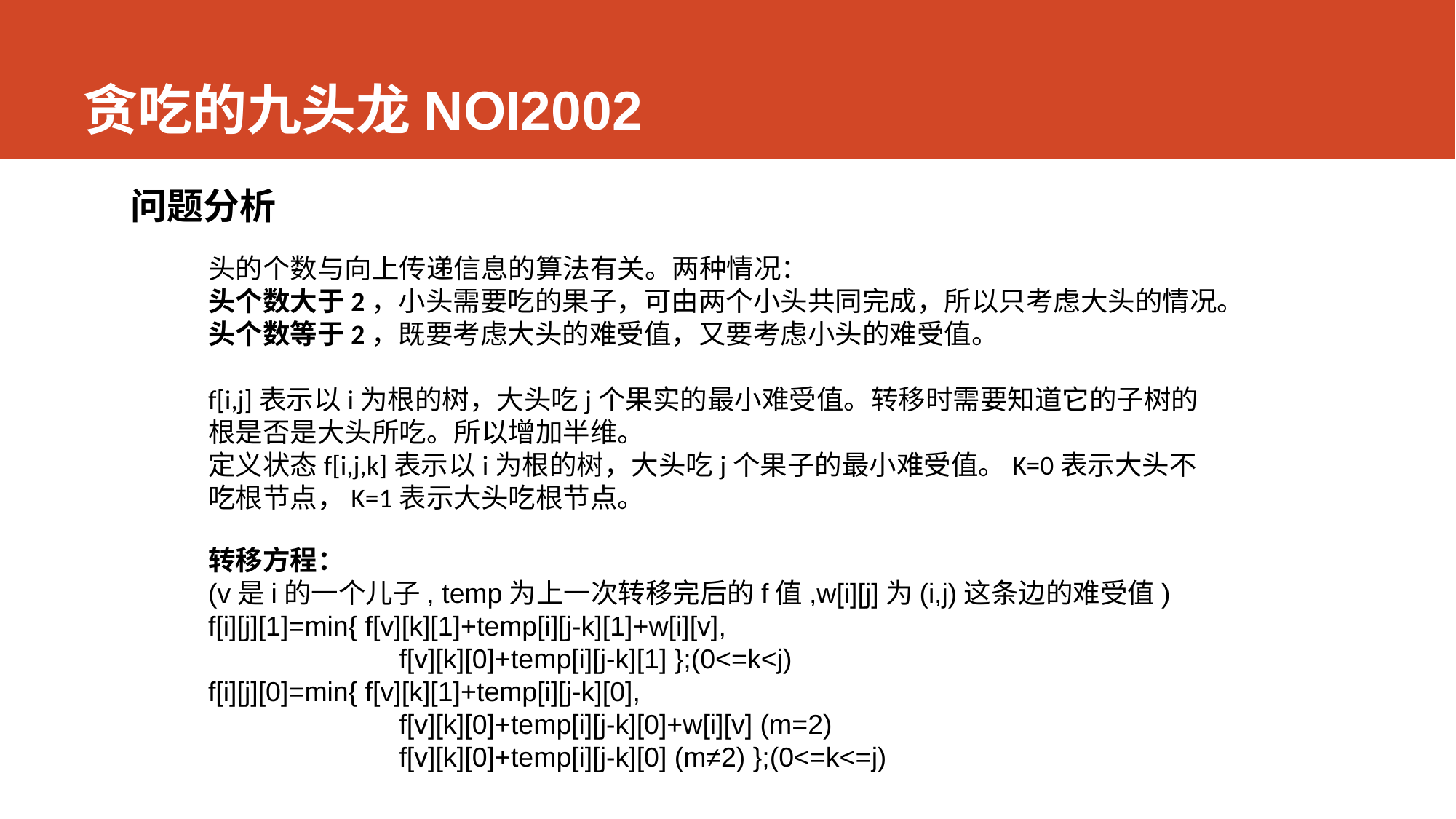

# 贪吃的九头龙NOI2002
问题分析
头的个数与向上传递信息的算法有关。两种情况：
头个数大于2，小头需要吃的果子，可由两个小头共同完成，所以只考虑大头的情况。
头个数等于2，既要考虑大头的难受值，又要考虑小头的难受值。

f[i,j]表示以i为根的树，大头吃j个果实的最小难受值。转移时需要知道它的子树的根是否是大头所吃。所以增加半维。
定义状态f[i,j,k]表示以i为根的树，大头吃j个果子的最小难受值。K=0表示大头不吃根节点，K=1表示大头吃根节点。

转移方程：
(v是i的一个儿子, temp为上一次转移完后的f值,w[i][j]为(i,j)这条边的难受值)
f[i][j][1]=min{ f[v][k][1]+temp[i][j-k][1]+w[i][v],
                         f[v][k][0]+temp[i][j-k][1] };(0<=k<j)
f[i][j][0]=min{ f[v][k][1]+temp[i][j-k][0],
                         f[v][k][0]+temp[i][j-k][0]+w[i][v] (m=2)
                         f[v][k][0]+temp[i][j-k][0] (m≠2) };(0<=k<=j)